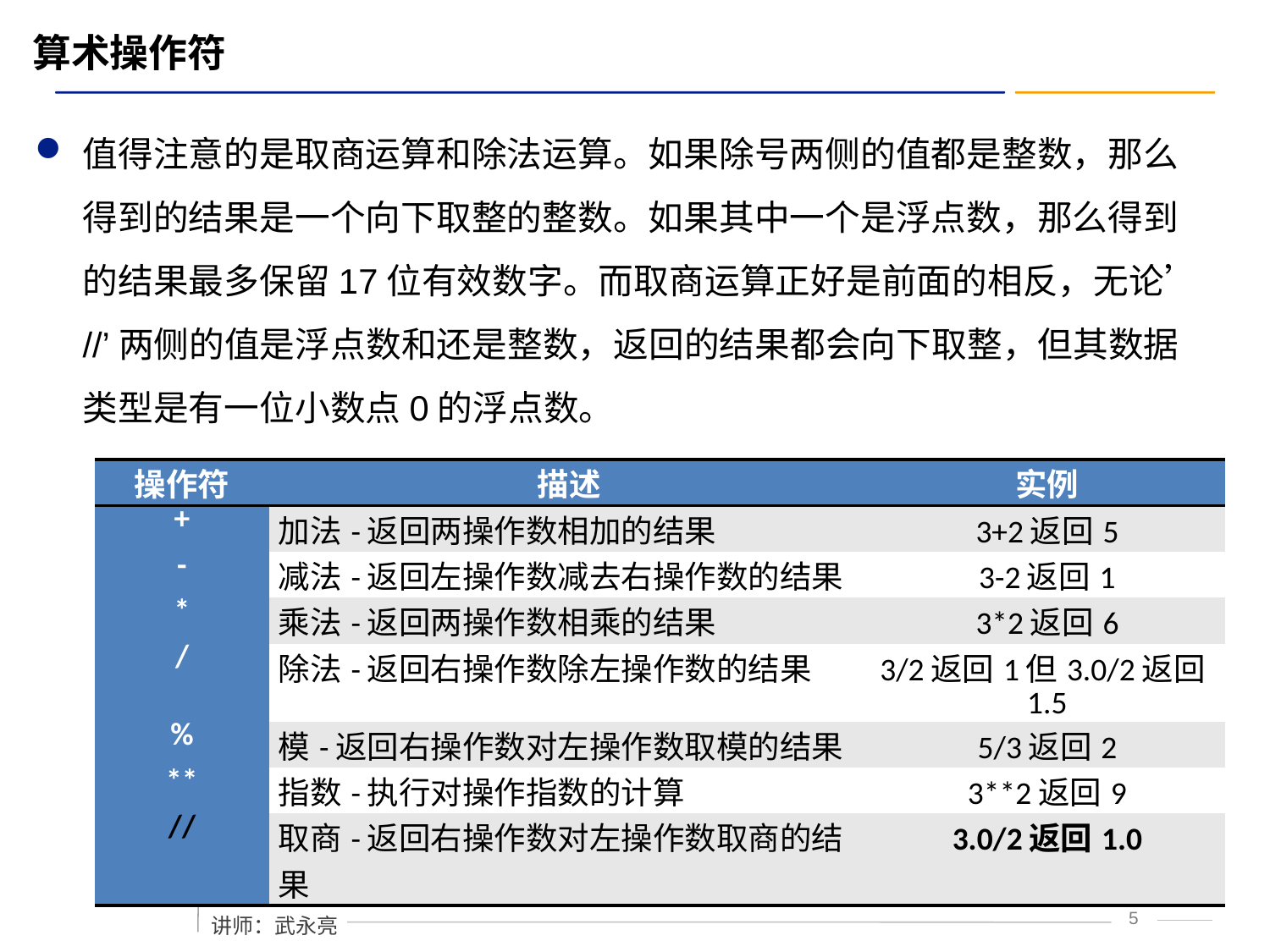

# 算术操作符
值得注意的是取商运算和除法运算。如果除号两侧的值都是整数，那么得到的结果是一个向下取整的整数。如果其中一个是浮点数，那么得到的结果最多保留17位有效数字。而取商运算正好是前面的相反，无论’//’两侧的值是浮点数和还是整数，返回的结果都会向下取整，但其数据类型是有一位小数点0的浮点数。
| 操作符 | 描述 | 实例 |
| --- | --- | --- |
| + | 加法-返回两操作数相加的结果 | 3+2返回5 |
| - | 减法-返回左操作数减去右操作数的结果 | 3-2返回1 |
| \* | 乘法-返回两操作数相乘的结果 | 3\*2返回6 |
| / | 除法-返回右操作数除左操作数的结果 | 3/2返回1但3.0/2返回1.5 |
| % | 模-返回右操作数对左操作数取模的结果 | 5/3返回2 |
| \*\* | 指数-执行对操作指数的计算 | 3\*\*2返回9 |
| // | 取商-返回右操作数对左操作数取商的结果 | 3.0/2返回1.0 |